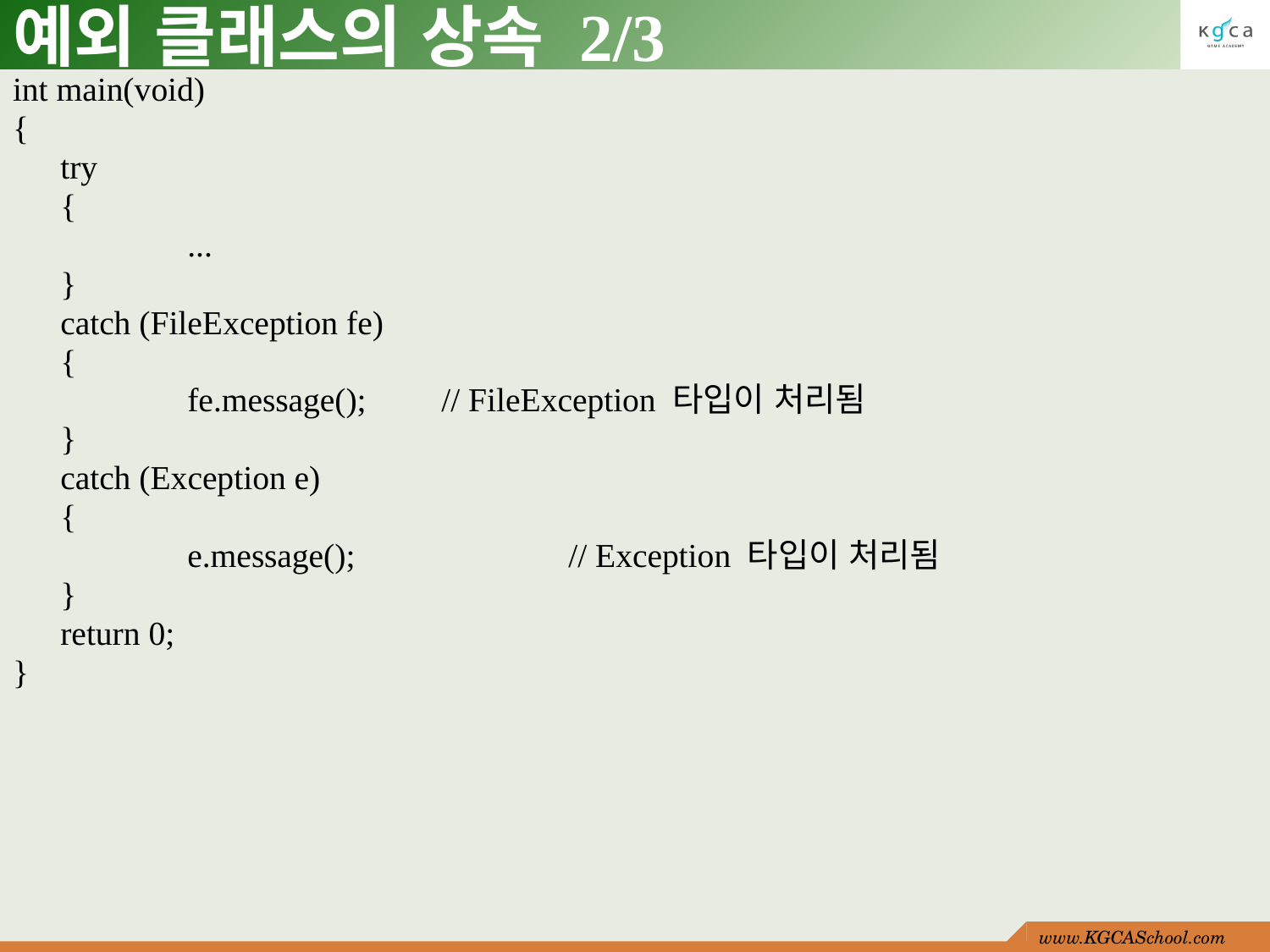

# 예외 클래스의 상속 2/3
int main(void)
{
	try
	{
		...
	}
	catch (FileException fe)
	{
		fe.message();	// FileException 타입이 처리됨
	}
	catch (Exception e)
	{
		e.message();		// Exception 타입이 처리됨
	}
	return 0;
}